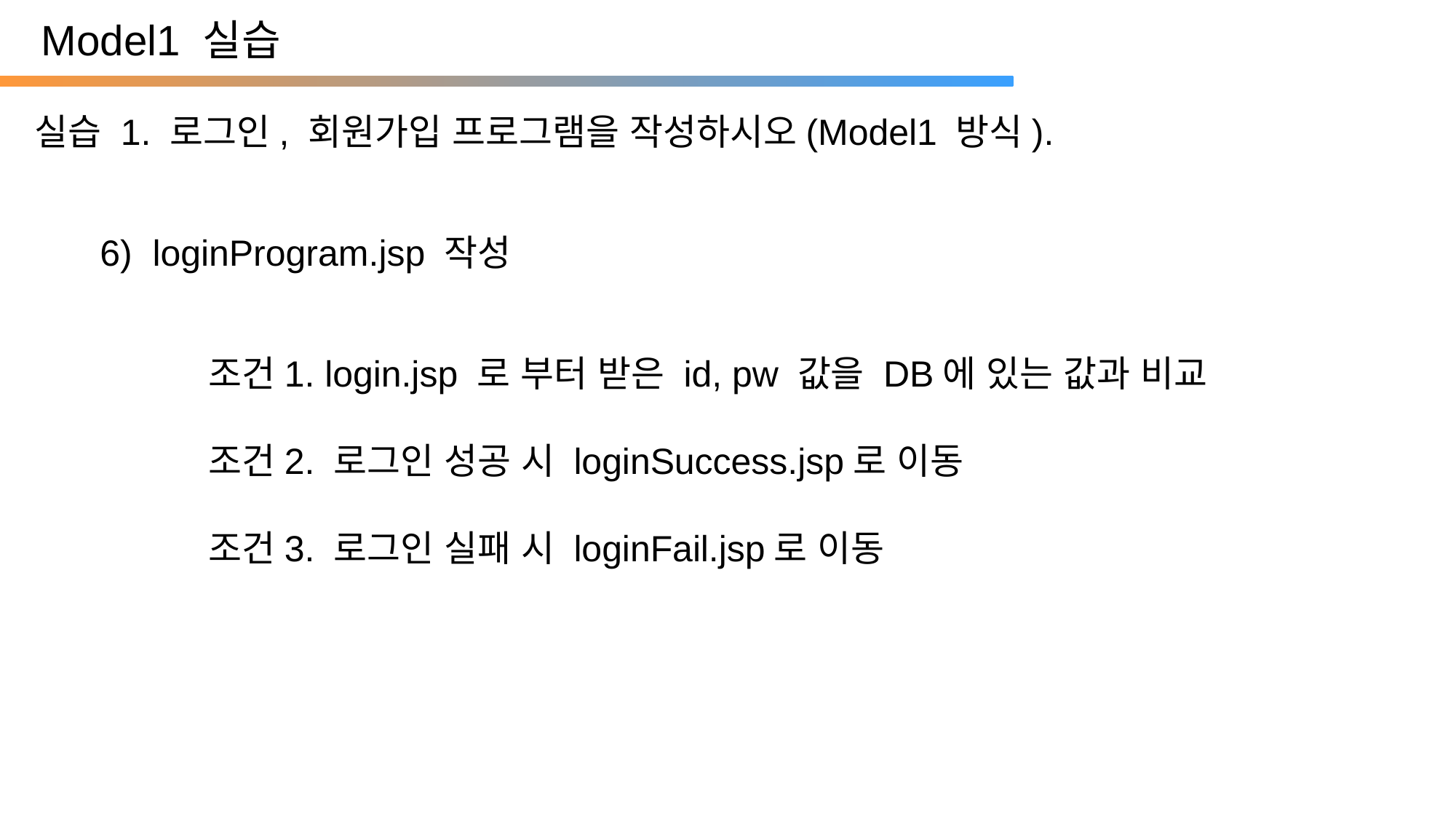

Model1 실습

실습 1. 로그인, 회원가입 프로그램을 작성하시오(Model1 방식).
6)  loginProgram.jsp 작성
조건1. login.jsp 로 부터 받은 id, pw 값을 DB에 있는 값과 비교

조건2. 로그인 성공 시 loginSuccess.jsp로 이동

조건3. 로그인 실패 시 loginFail.jsp로 이동